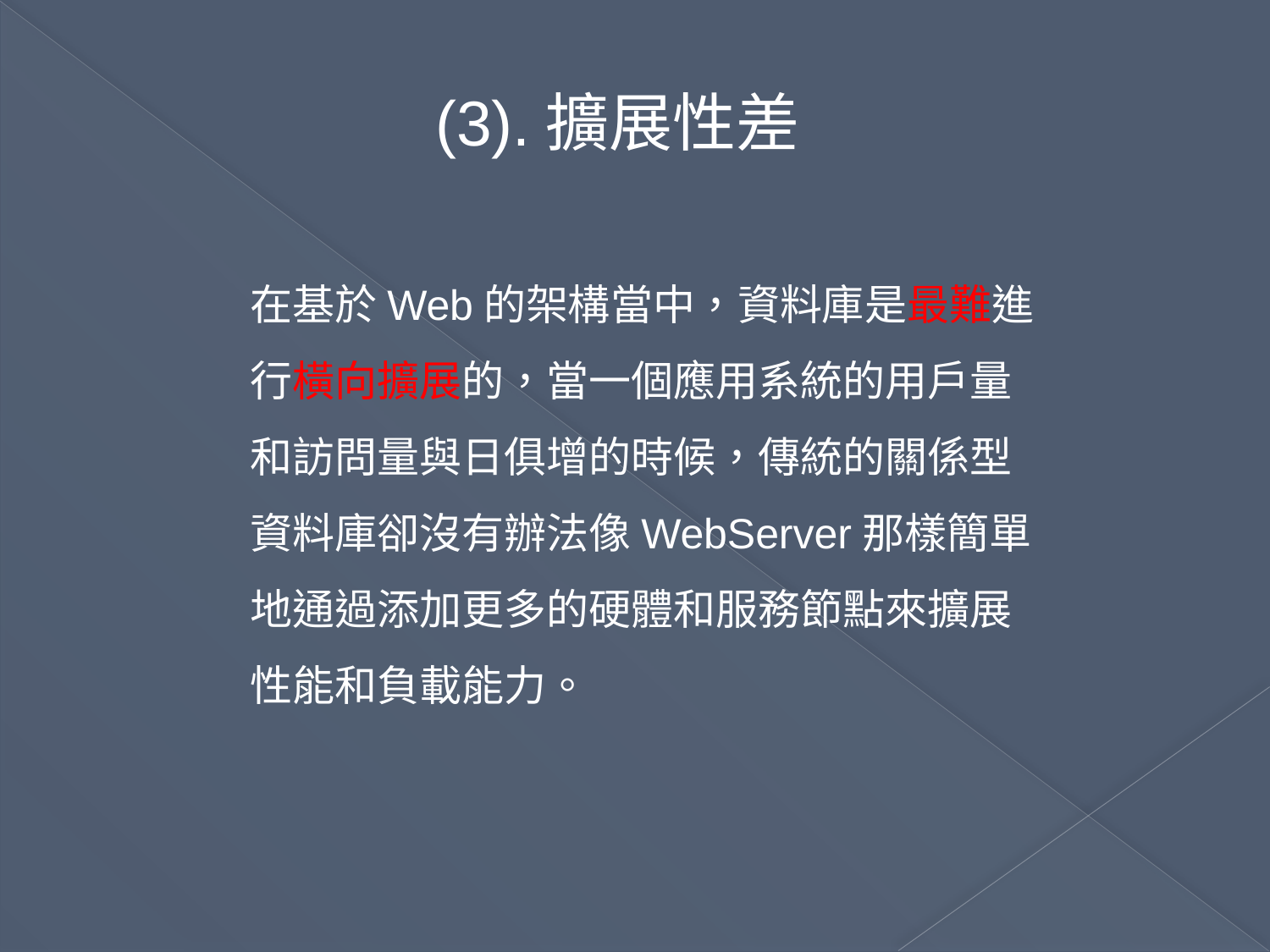

(3).擴展性差
在基於Web的架構當中，資料庫是最難進行橫向擴展的，當一個應用系統的用戶量和訪問量與日俱增的時候，傳統的關係型資料庫卻沒有辦法像WebServer那樣簡單地通過添加更多的硬體和服務節點來擴展性能和負載能力。